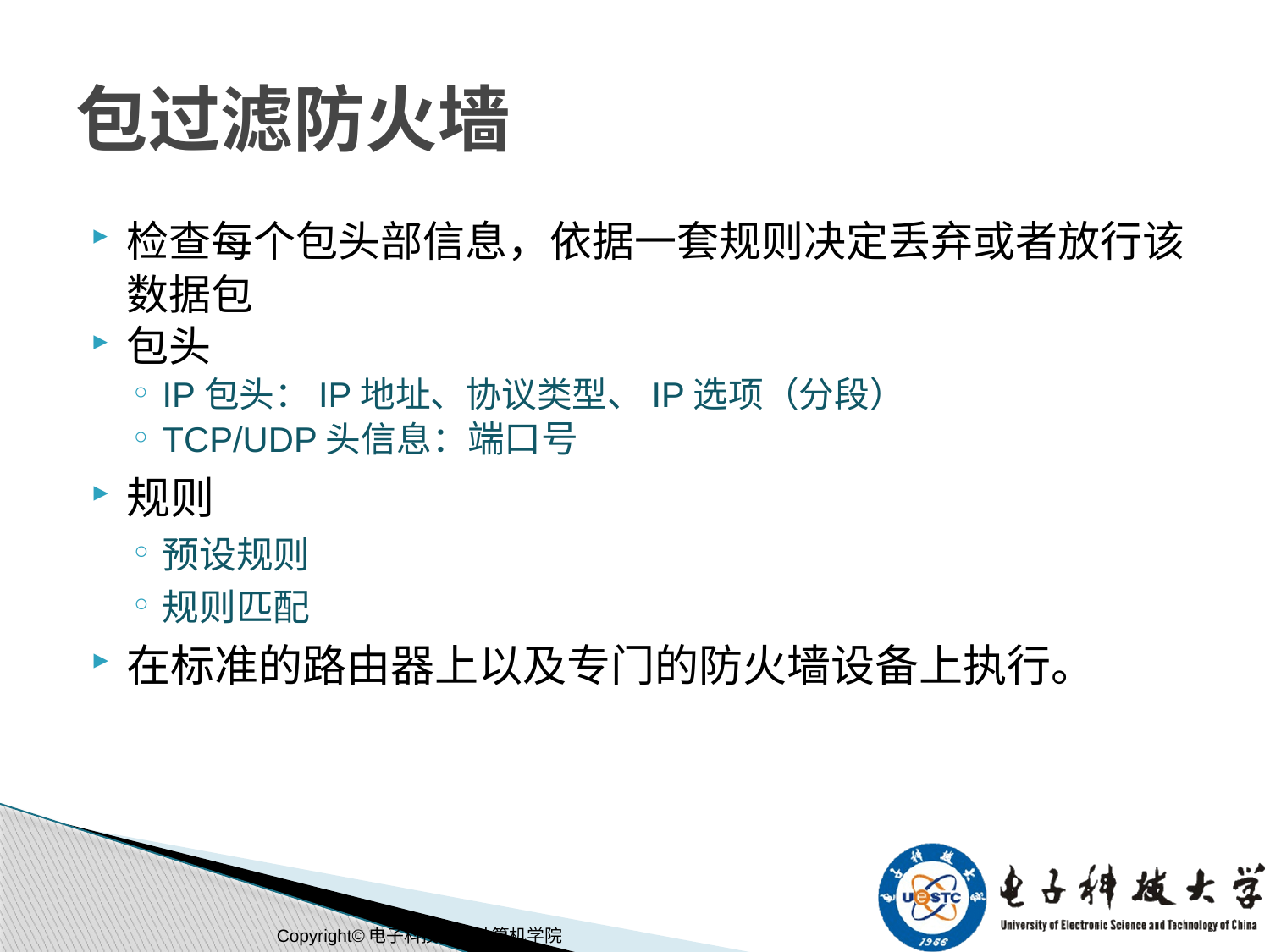

# 包过滤防火墙
检查每个包头部信息，依据一套规则决定丢弃或者放行该数据包
包头
IP包头：IP地址、协议类型、IP选项（分段）
TCP/UDP头信息：端口号
规则
预设规则
规则匹配
在标准的路由器上以及专门的防火墙设备上执行。
Copyright©电子科技大学计算机学院
180